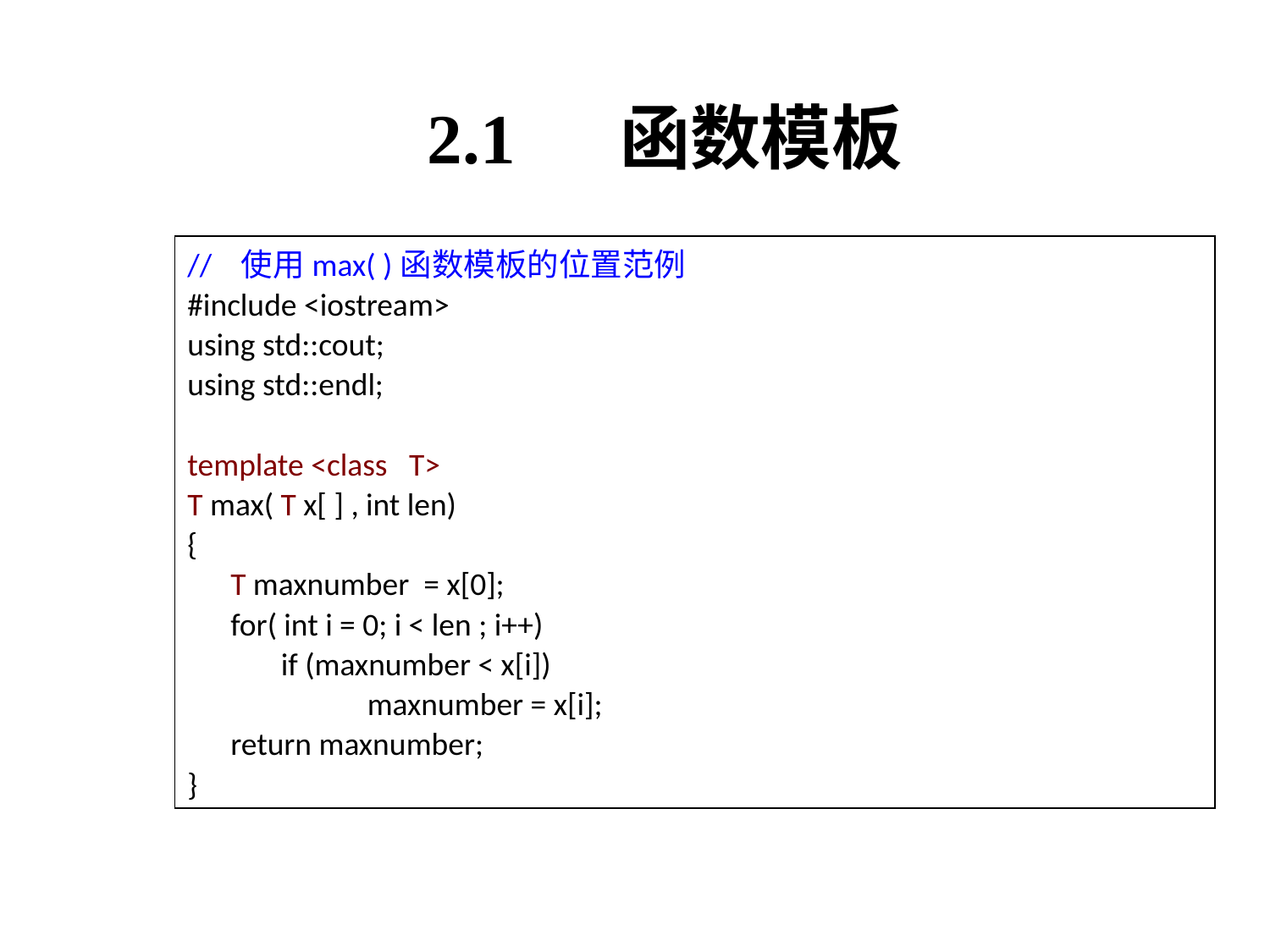

# 2.1     函数模板
//   使用max( )函数模板的位置范例
#include <iostream>
using std::cout;
using std::endl;

template <class   T>
T max( T x[ ] , int len)
{
      T maxnumber  = x[0];
      for( int i = 0; i < len ; i++)
             if (maxnumber < x[i])
                         maxnumber = x[i];
      return maxnumber;
}